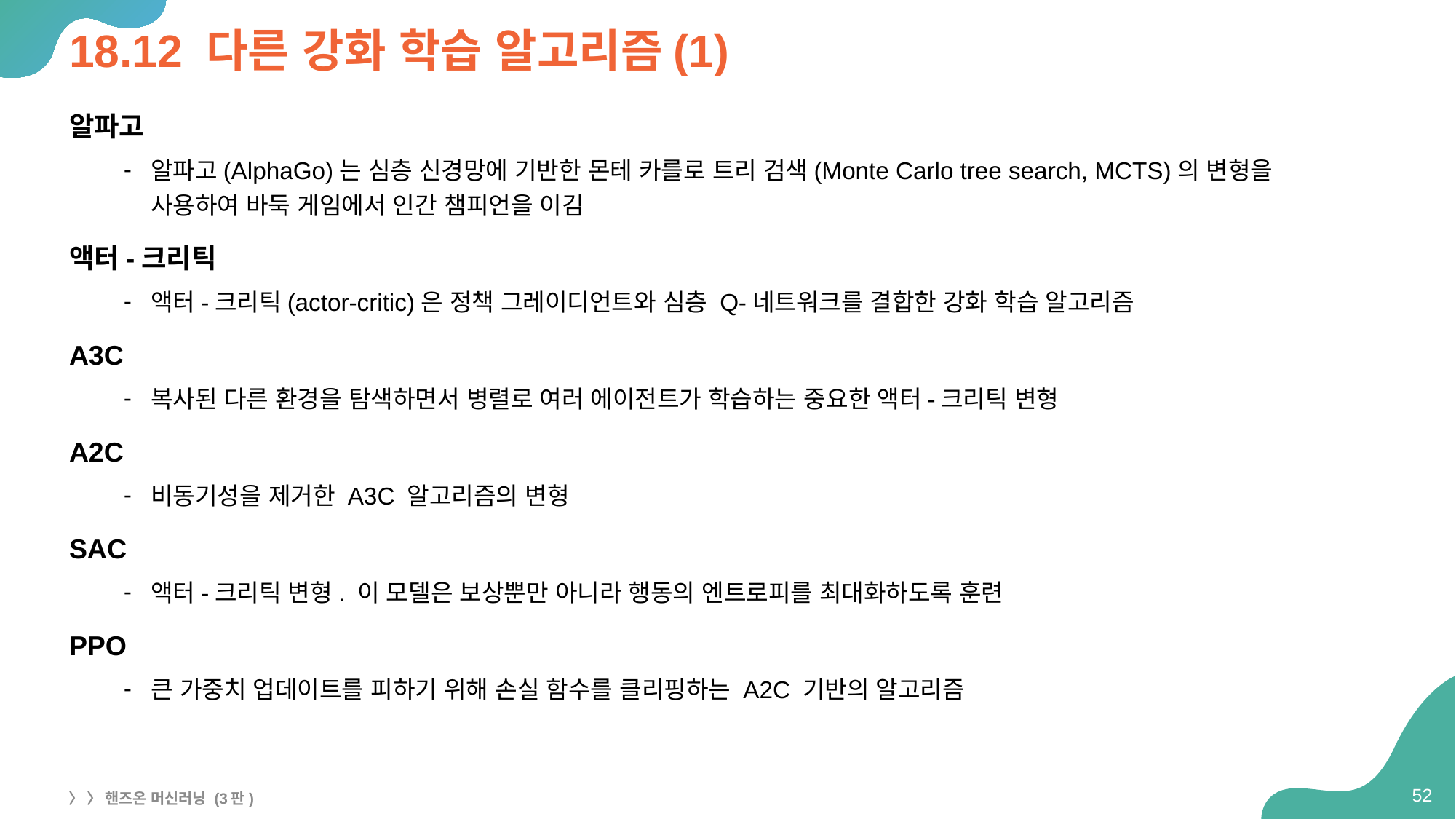

# 18.12 다른 강화 학습 알고리즘(1)
알파고
알파고(AlphaGo)는 심층 신경망에 기반한 몬테 카를로 트리 검색(Monte Carlo tree search, MCTS)의 변형을
사용하여 바둑 게임에서 인간 챔피언을 이김
액터-크리틱
액터-크리틱(actor-critic)은 정책 그레이디언트와 심층 Q-네트워크를 결합한 강화 학습 알고리즘
A3C
복사된 다른 환경을 탐색하면서 병렬로 여러 에이전트가 학습하는 중요한 액터-크리틱 변형
A2C
비동기성을 제거한 A3C 알고리즘의 변형
SAC
액터-크리틱 변형. 이 모델은 보상뿐만 아니라 행동의 엔트로피를 최대화하도록 훈련
PPO
큰 가중치 업데이트를 피하기 위해 손실 함수를 클리핑하는 A2C 기반의 알고리즘
52
〉 〉 핸즈온 머신러닝 (3판)